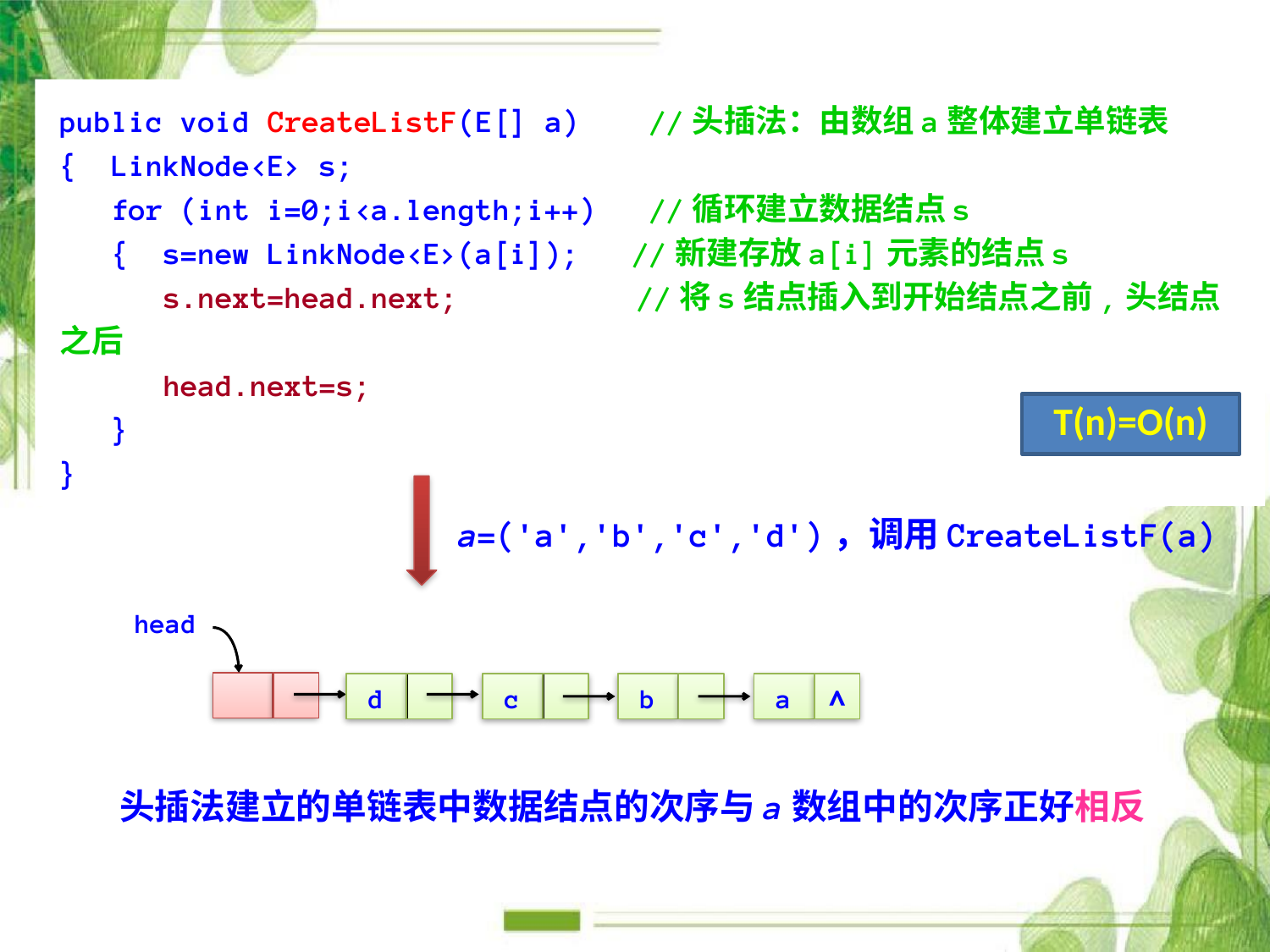

public void CreateListF(E[] a)    //头插法：由数组a整体建立单链表
{  LinkNode<E> s;
   for (int i=0;i<a.length;i++)   //循环建立数据结点s
   {  s=new LinkNode<E>(a[i]);   //新建存放a[i]元素的结点s
      s.next=head.next;	    //将s结点插入到开始结点之前,头结点之后
      head.next=s;
   }
}
T(n)=O(n)

a=('a','b','c','d')，调用CreateListF(a)
head

d

c

b

a
∧

头插法建立的单链表中数据结点的次序与a数组中的次序正好相反